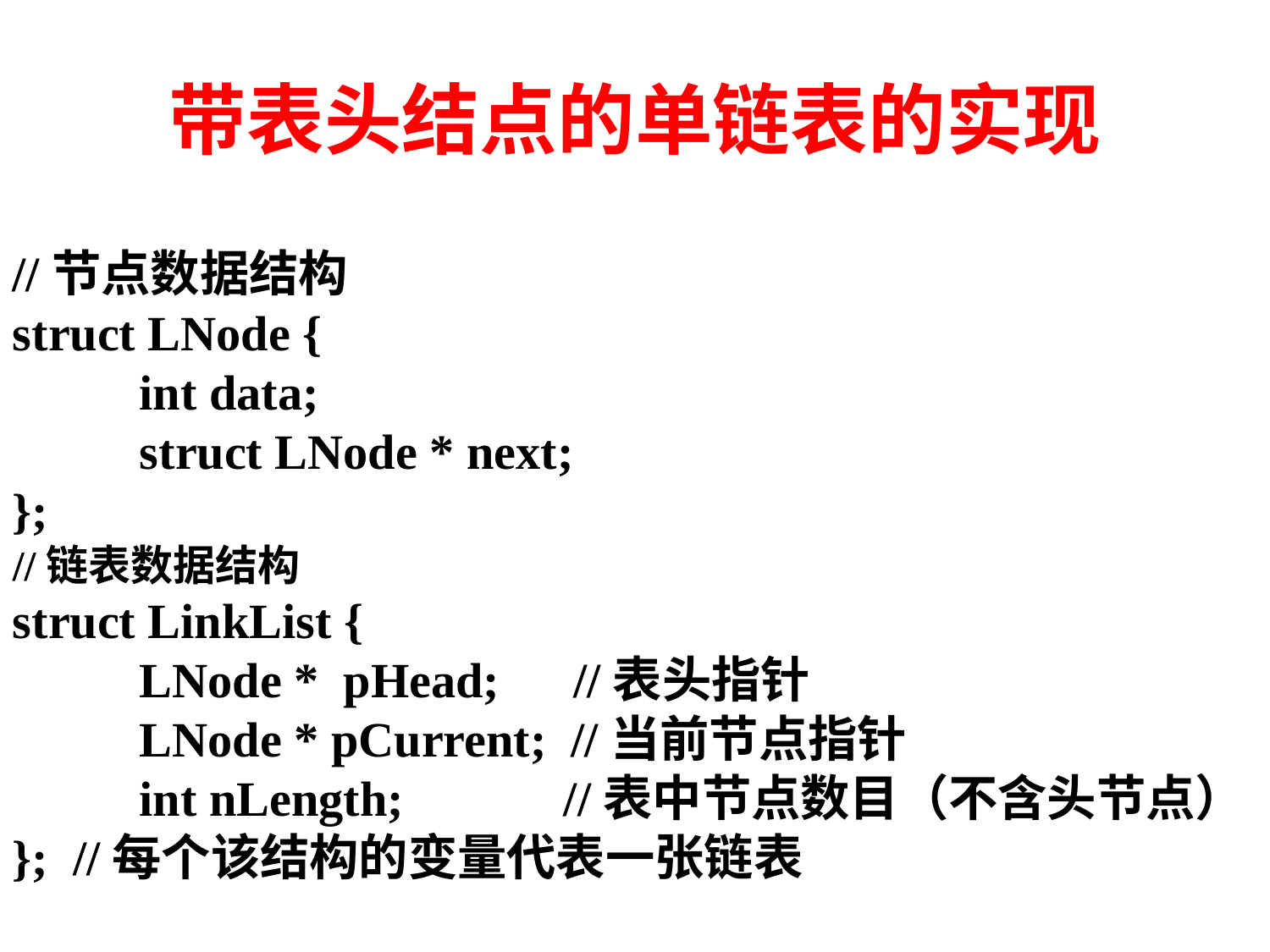

# 带表头结点的单链表的实现
//节点数据结构
struct LNode {
	int data;
	struct LNode * next;
};
//链表数据结构
struct LinkList {
	LNode *  pHead;      //表头指针
	LNode * pCurrent;  //当前节点指针
	int nLength;             //表中节点数目（不含头节点）
};  //每个该结构的变量代表一张链表